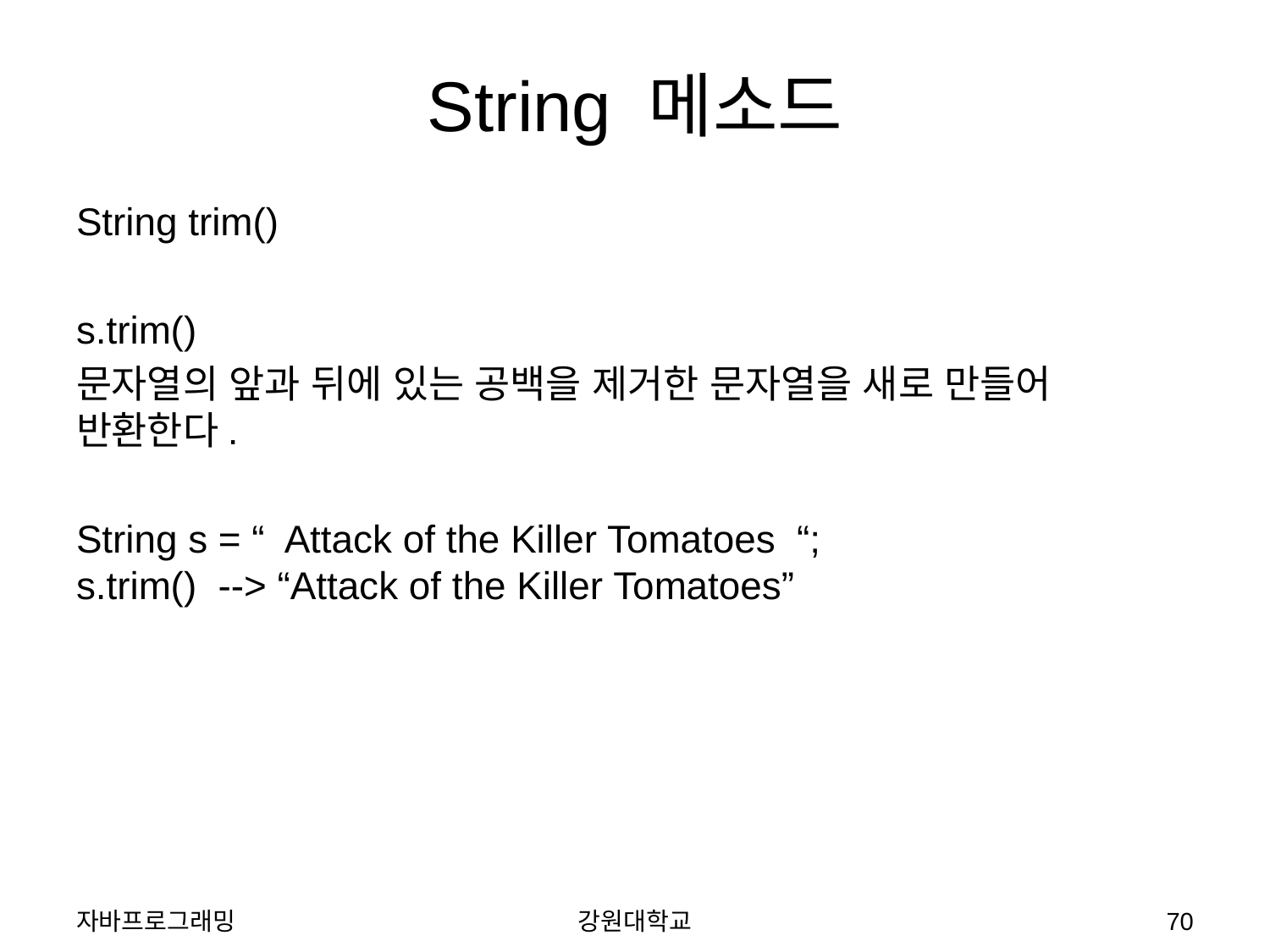

# String 메소드
String trim()

s.trim()
문자열의 앞과 뒤에 있는 공백을 제거한 문자열을 새로 만들어 반환한다.

String s = “  Attack of the Killer Tomatoes  “;
s.trim()  --> “Attack of the Killer Tomatoes”

자바프로그래밍
강원대학교
70